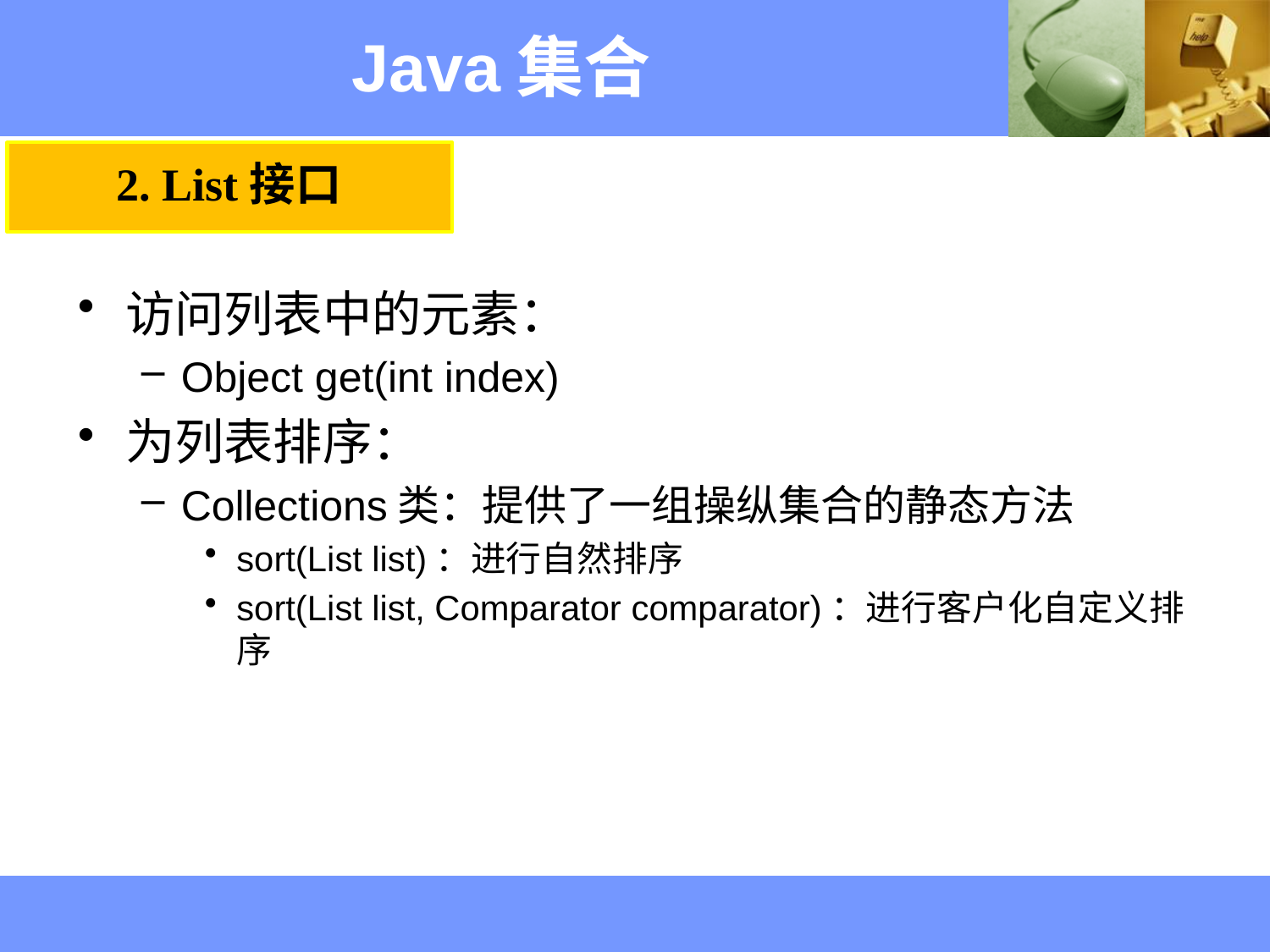

Java集合

2. List接口
访问列表中的元素：
Object get(int index)
为列表排序：
Collections类：提供了一组操纵集合的静态方法
sort(List list)：进行自然排序
sort(List list, Comparator comparator)：进行客户化自定义排序